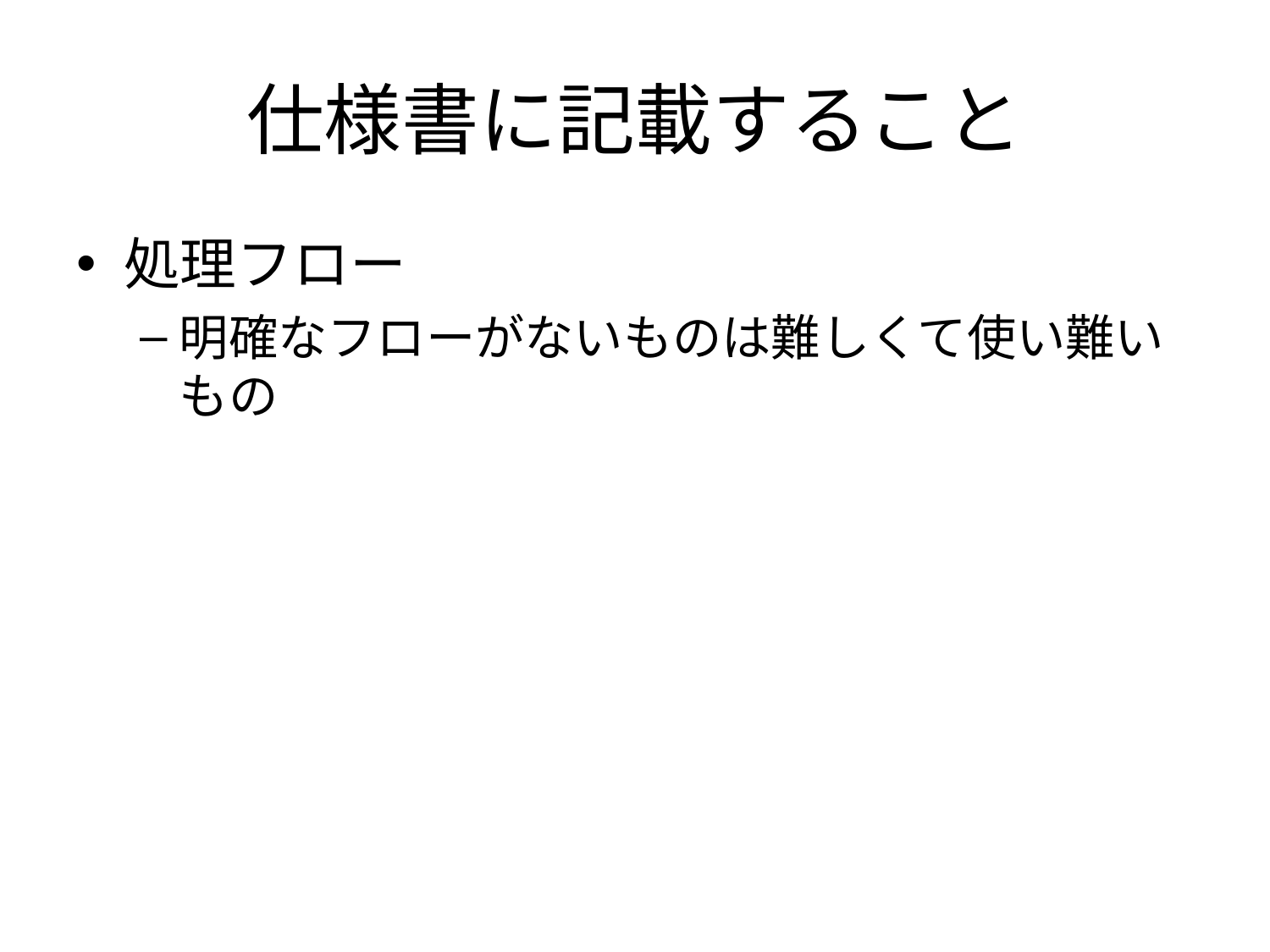

# 仕様書に記載すること
処理フロー
明確なフローがないものは難しくて使い難いもの